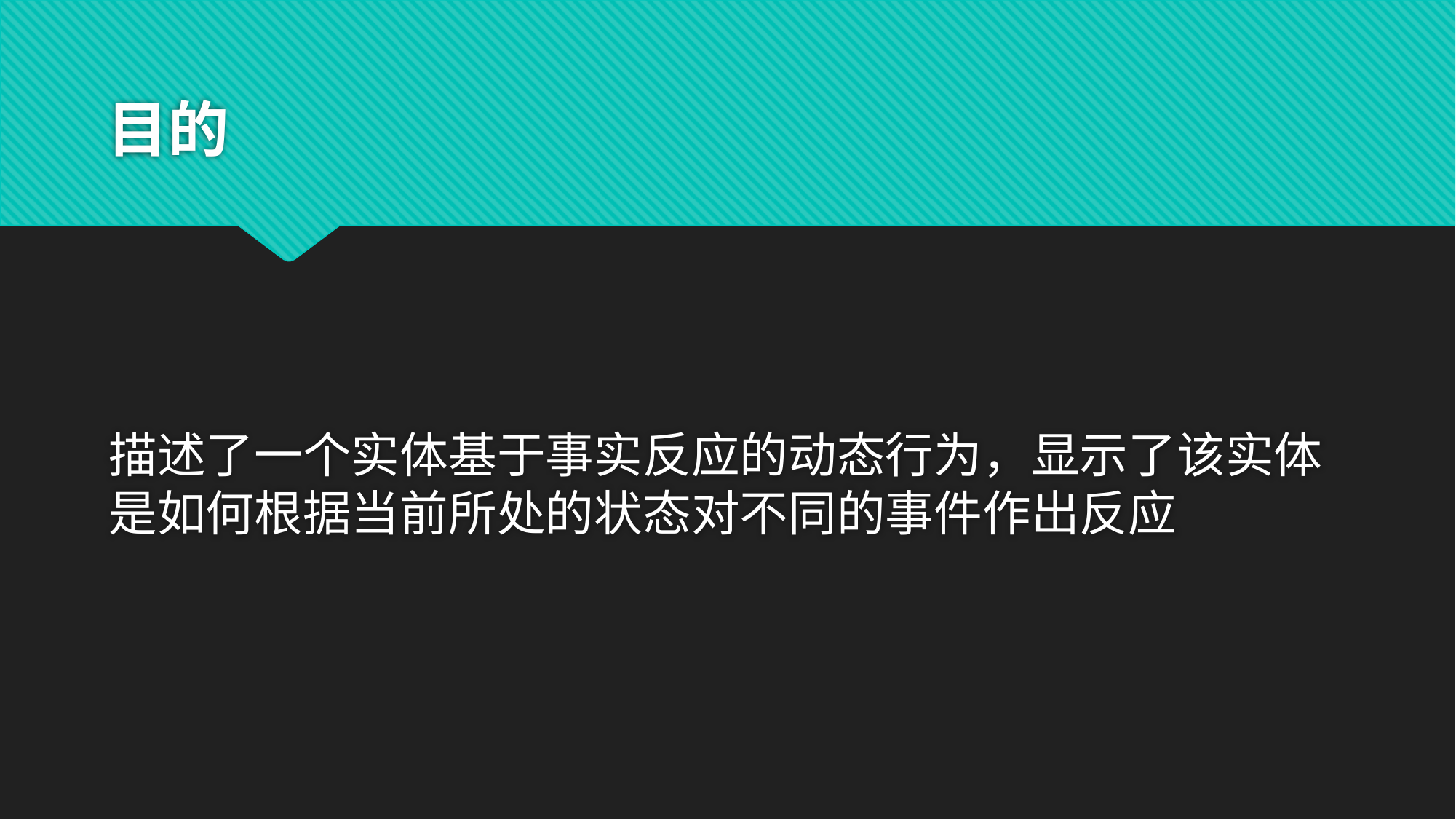

# 目的
描述了一个实体基于事实反应的动态行为，显示了该实体是如何根据当前所处的状态对不同的事件作出反应